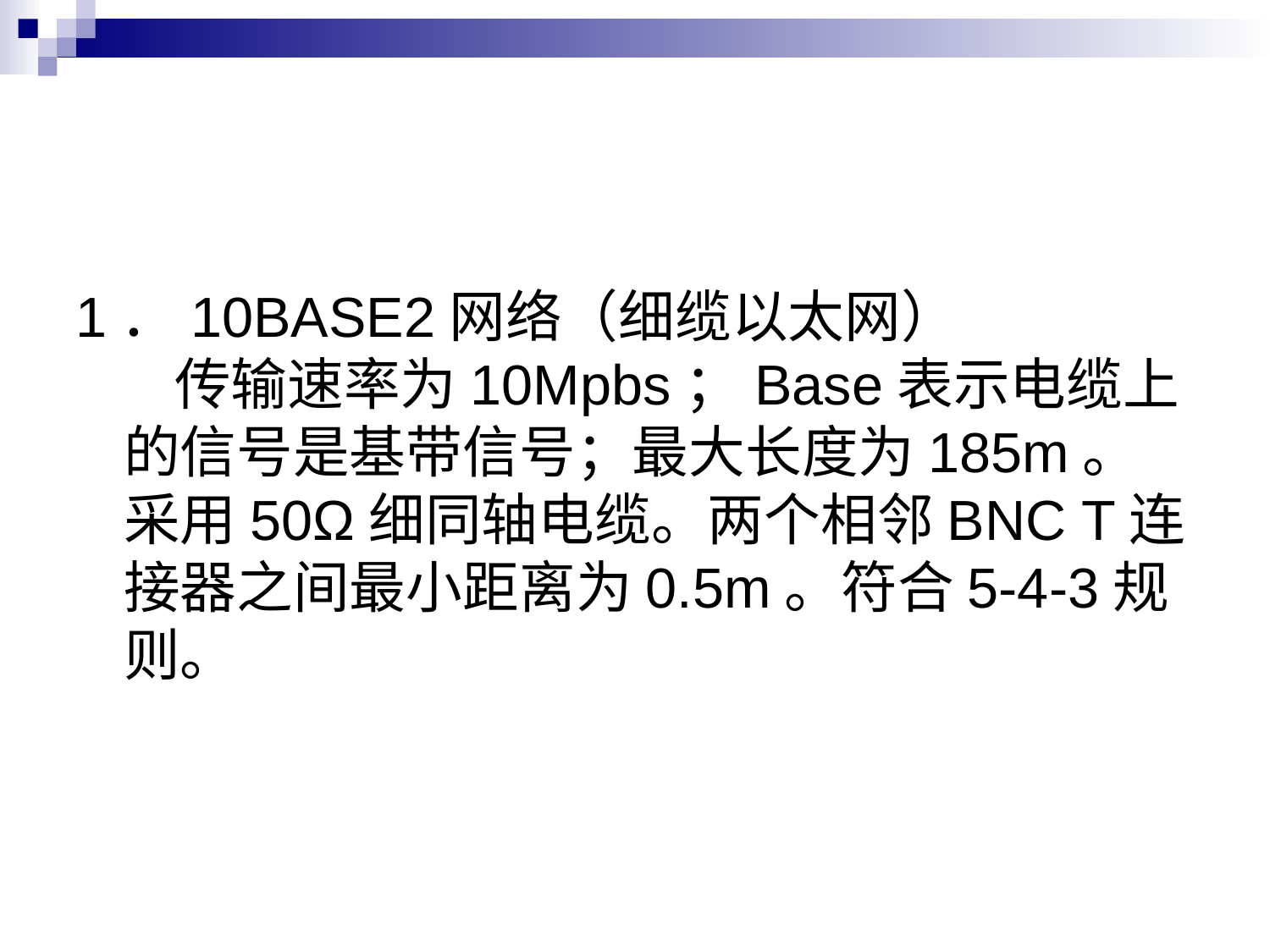

#
1．10BASE2网络（细缆以太网）
    传输速率为10Mpbs；Base表示电缆上的信号是基带信号；最大长度为185m。   采用50Ω细同轴电缆。两个相邻BNC T连接器之间最小距离为0.5m。符合5-4-3规则。